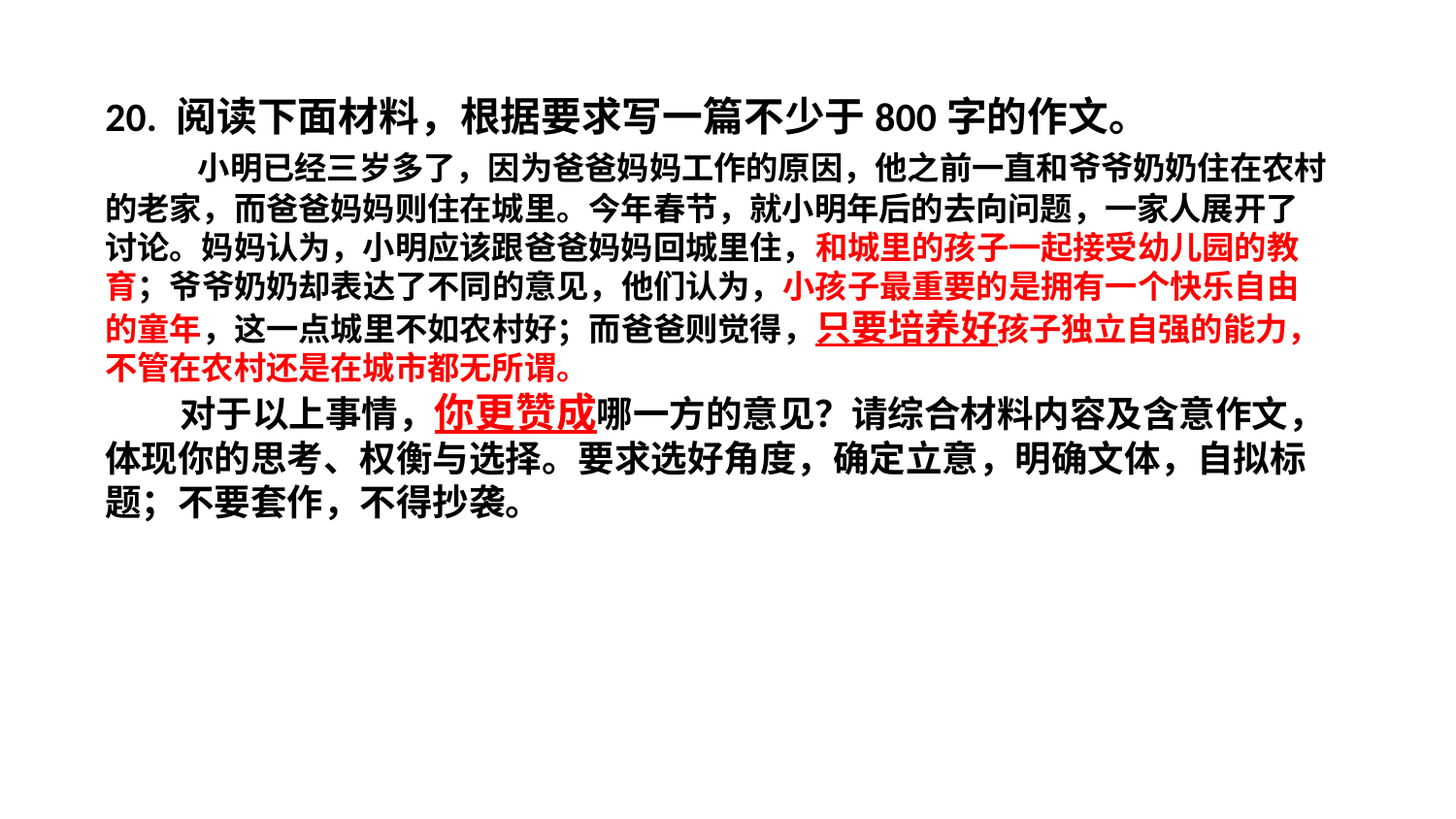

20. 阅读下面材料，根据要求写一篇不少于800字的作文。
         小明已经三岁多了，因为爸爸妈妈工作的原因，他之前一直和爷爷奶奶住在农村的老家，而爸爸妈妈则住在城里。今年春节，就小明年后的去向问题，一家人展开了讨论。妈妈认为，小明应该跟爸爸妈妈回城里住，和城里的孩子一起接受幼儿园的教育；爷爷奶奶却表达了不同的意见，他们认为，小孩子最重要的是拥有一个快乐自由的童年，这一点城里不如农村好；而爸爸则觉得，只要培养好孩子独立自强的能力，不管在农村还是在城市都无所谓。
        对于以上事情，你更赞成哪一方的意见？请综合材料内容及含意作文，体现你的思考、权衡与选择。要求选好角度，确定立意，明确文体，自拟标题；不要套作，不得抄袭。